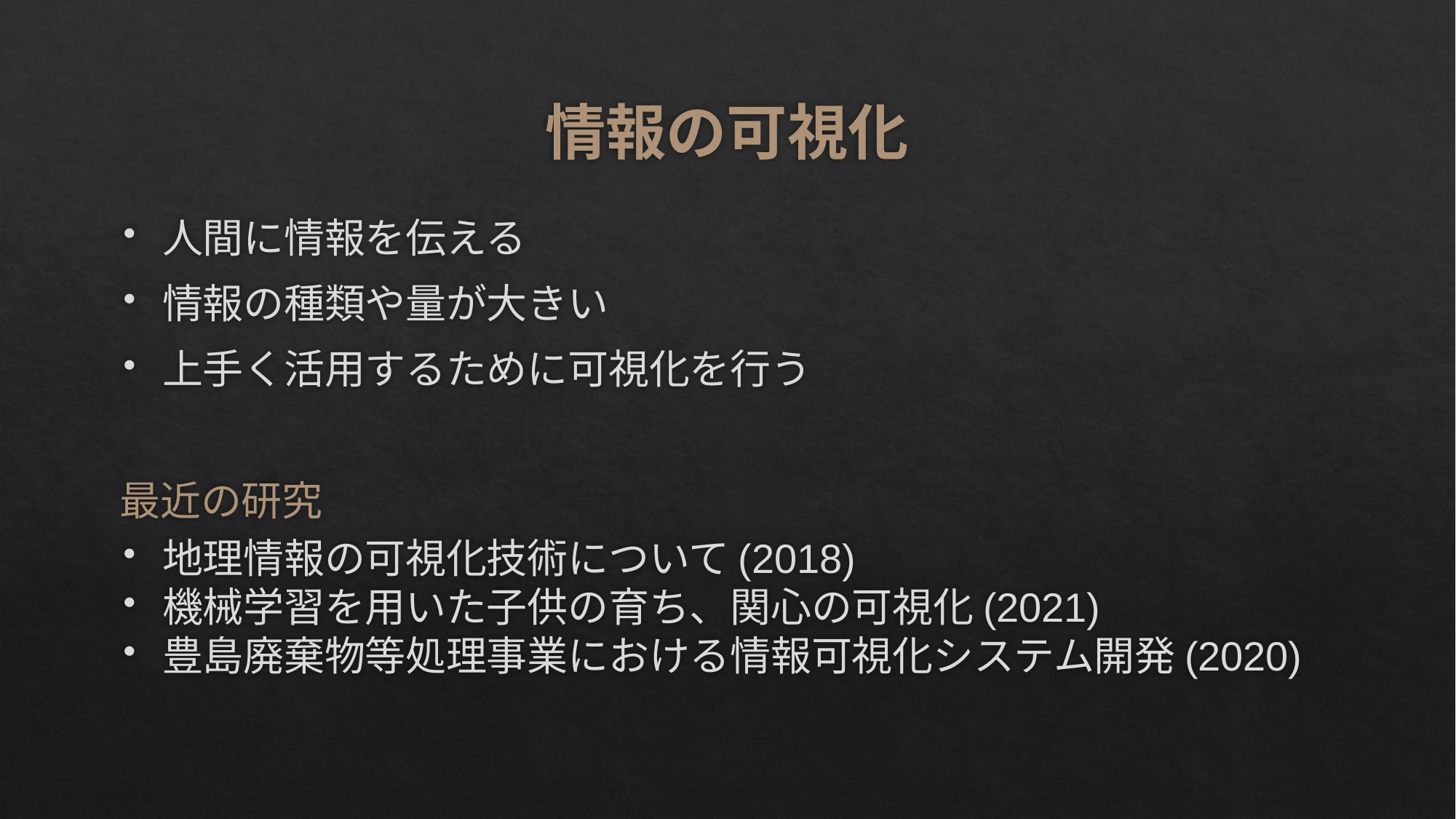

# 情報の可視化
人間に情報を伝える
情報の種類や量が大きい
上手く活用するために可視化を行う

最近の研究
地理情報の可視化技術について(2018)
機械学習を用いた子供の育ち、関心の可視化(2021)
豊島廃棄物等処理事業における情報可視化システム開発(2020)